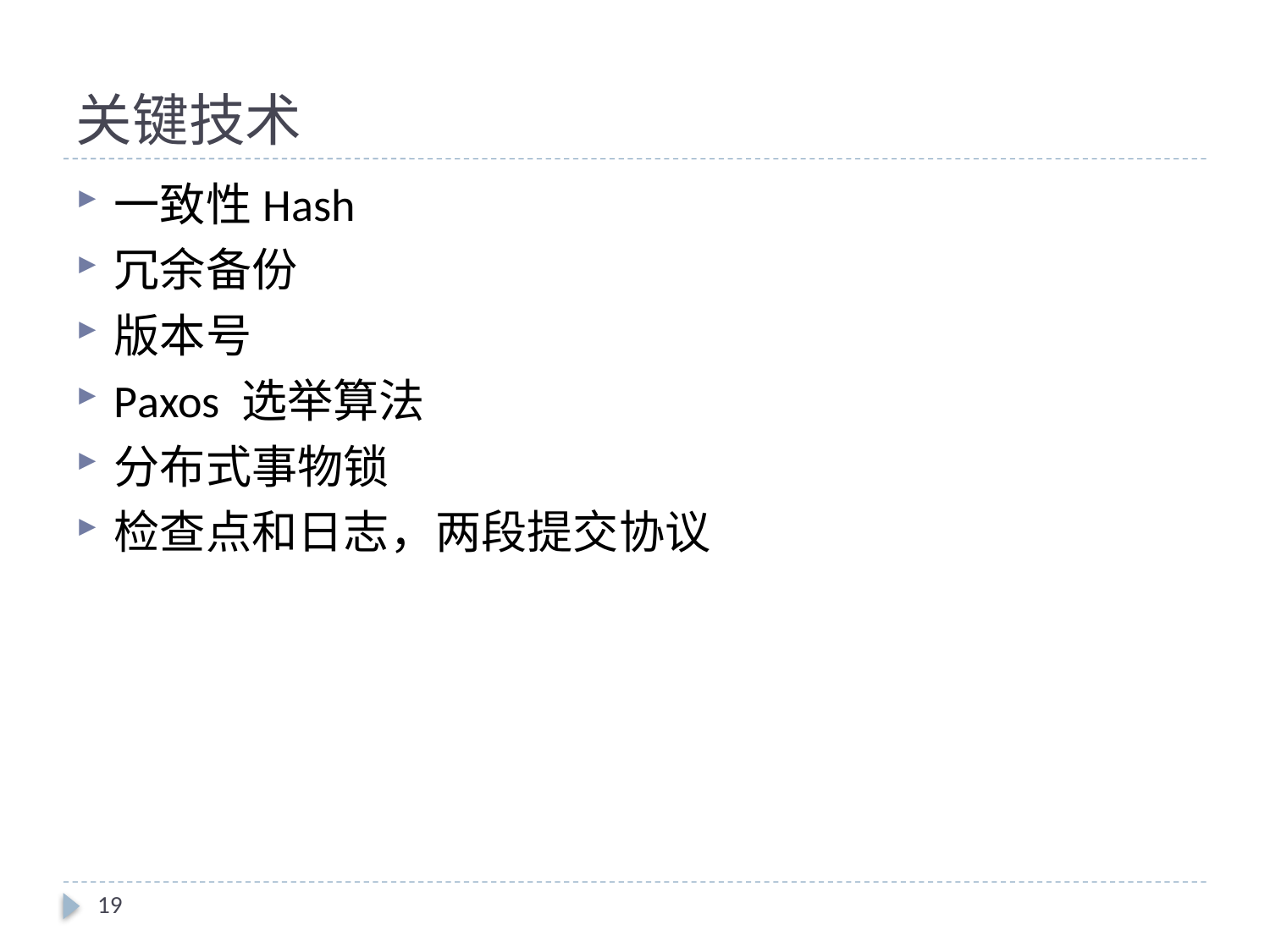

# 关键技术
一致性Hash
冗余备份
版本号
Paxos 选举算法
分布式事物锁
检查点和日志，两段提交协议

19